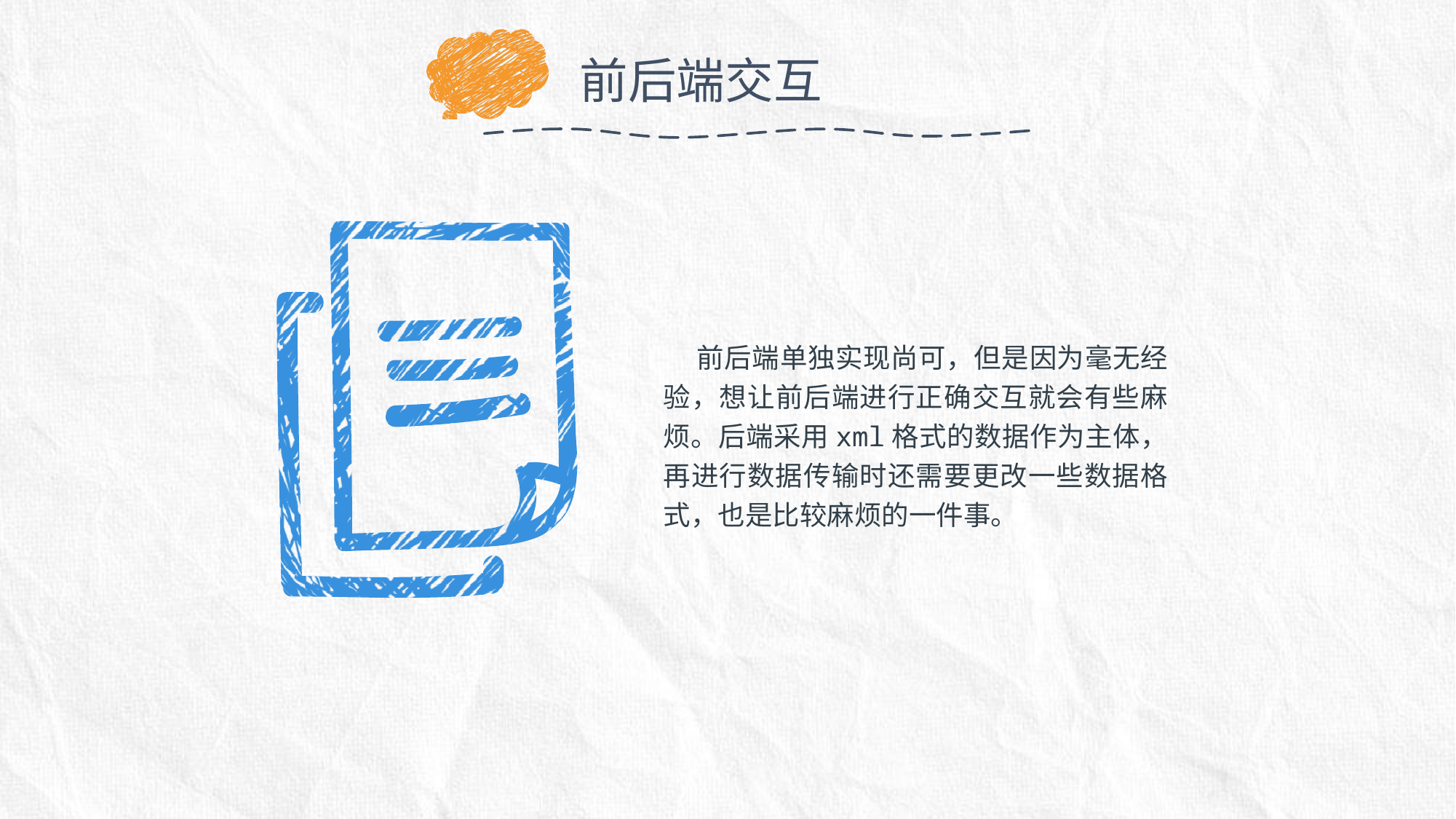

前后端交互

    前后端单独实现尚可，但是因为毫无经验，想让前后端进行正确交互就会有些麻烦。后端采用xml格式的数据作为主体，再进行数据传输时还需要更改一些数据格式，也是比较麻烦的一件事。